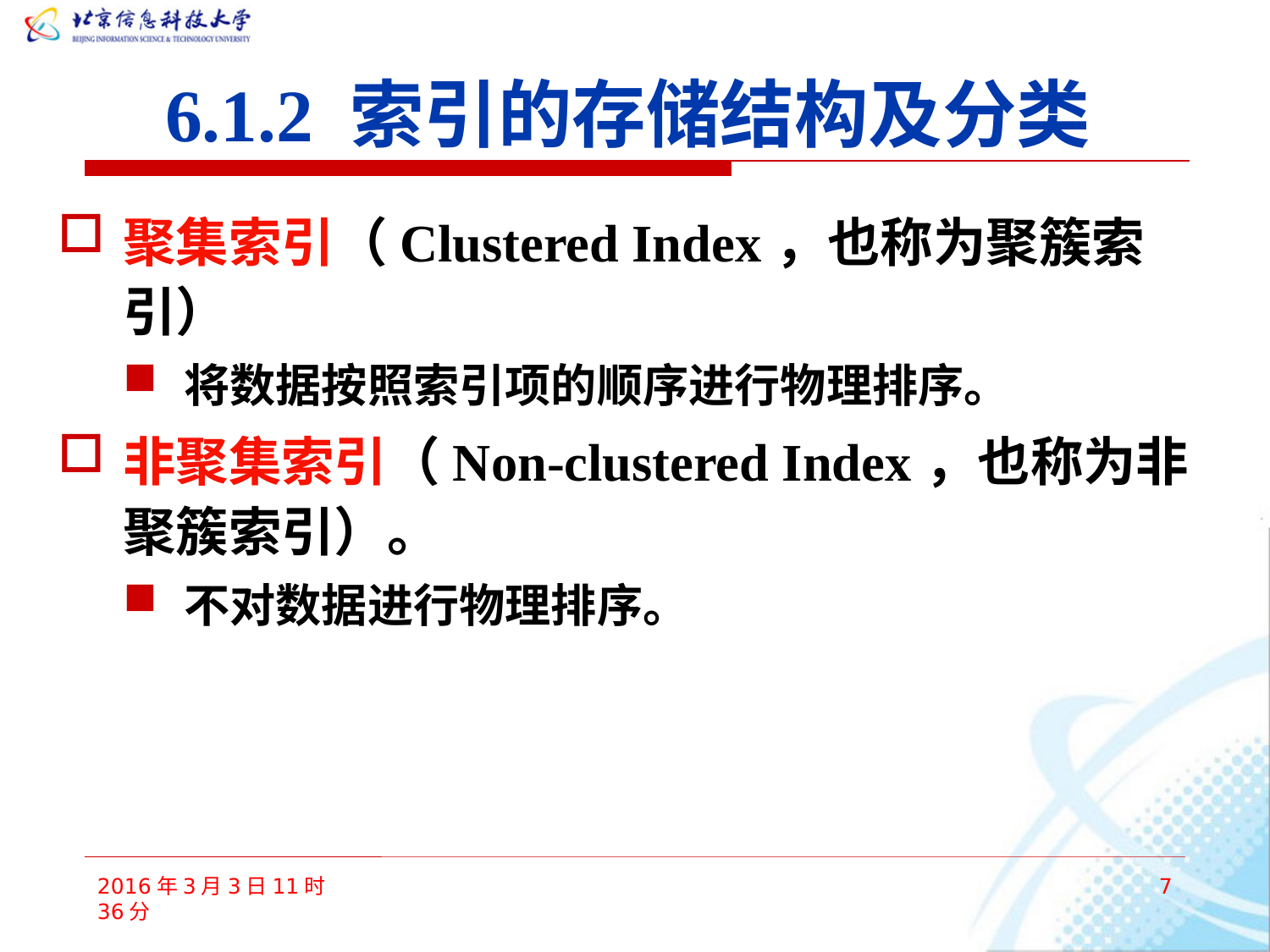

# 6.1.2 索引的存储结构及分类
聚集索引（Clustered Index，也称为聚簇索引）
将数据按照索引项的顺序进行物理排序。
非聚集索引（Non-clustered Index，也称为非聚簇索引）。
不对数据进行物理排序。
2016年3月3日11时36分
7